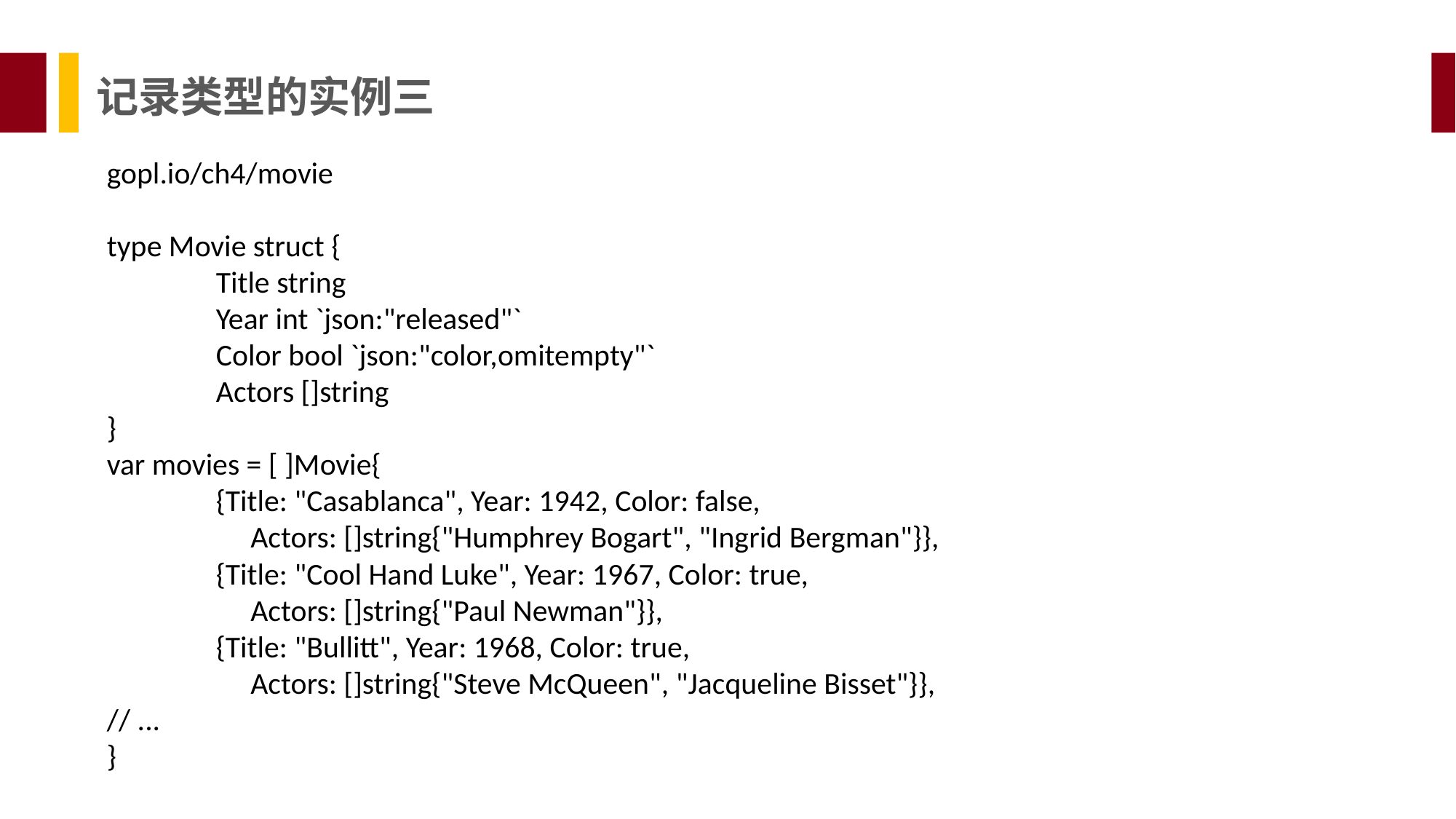

记录类型的实例三
gopl.io/ch4/movie

type Movie struct {
	Title string
	Year int `json:"released"`
	Color bool `json:"color,omitempty"`
	Actors []string
}
var movies = [ ]Movie{
	{Title: "Casablanca", Year: 1942, Color: false,
	     Actors: []string{"Humphrey Bogart", "Ingrid Bergman"}},
	{Title: "Cool Hand Luke", Year: 1967, Color: true,
	     Actors: []string{"Paul Newman"}},
	{Title: "Bullitt", Year: 1968, Color: true,
	     Actors: []string{"Steve McQueen", "Jacqueline Bisset"}},
// ...
}